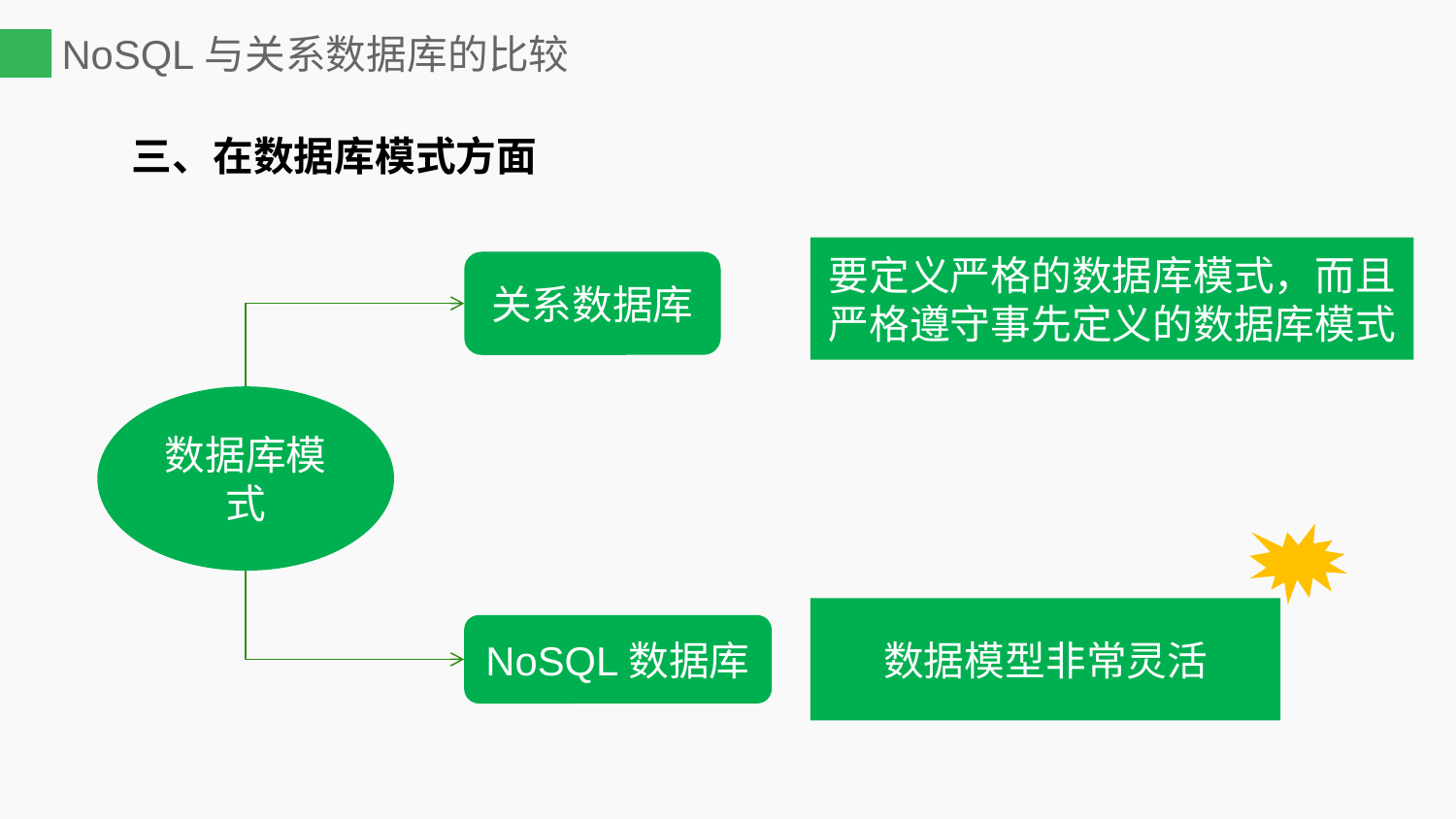

# NoSQL与关系数据库的比较
三、在数据库模式方面
要定义严格的数据库模式，而且严格遵守事先定义的数据库模式
关系数据库
数据库模式

数据模型非常灵活
NoSQL数据库